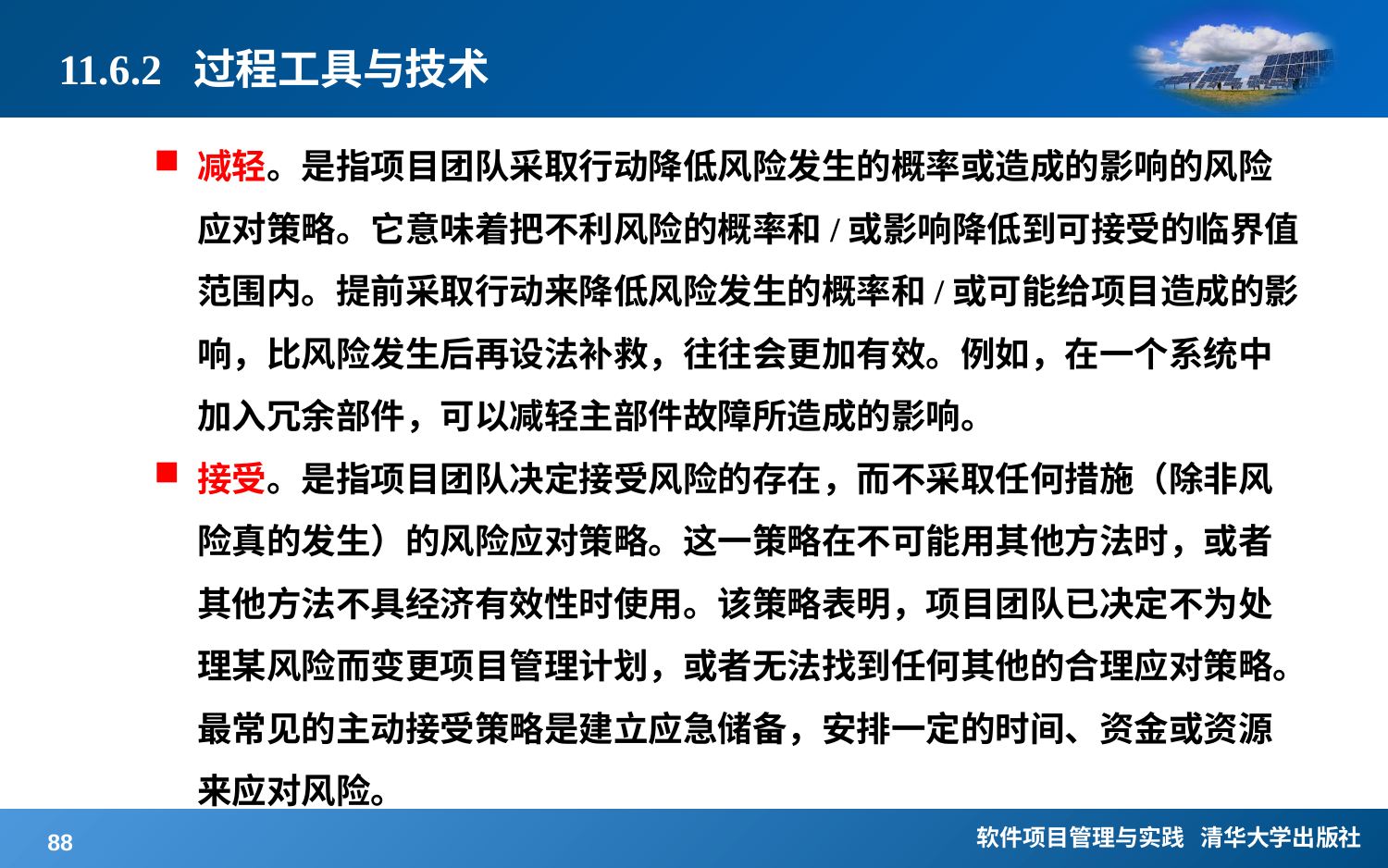

# 11.6.2  过程工具与技术
减轻。是指项目团队采取行动降低风险发生的概率或造成的影响的风险应对策略。它意味着把不利风险的概率和/或影响降低到可接受的临界值范围内。提前采取行动来降低风险发生的概率和/或可能给项目造成的影响，比风险发生后再设法补救，往往会更加有效。例如，在一个系统中加入冗余部件，可以减轻主部件故障所造成的影响。
接受。是指项目团队决定接受风险的存在，而不采取任何措施（除非风险真的发生）的风险应对策略。这一策略在不可能用其他方法时，或者其他方法不具经济有效性时使用。该策略表明，项目团队已决定不为处理某风险而变更项目管理计划，或者无法找到任何其他的合理应对策略。最常见的主动接受策略是建立应急储备，安排一定的时间、资金或资源来应对风险。